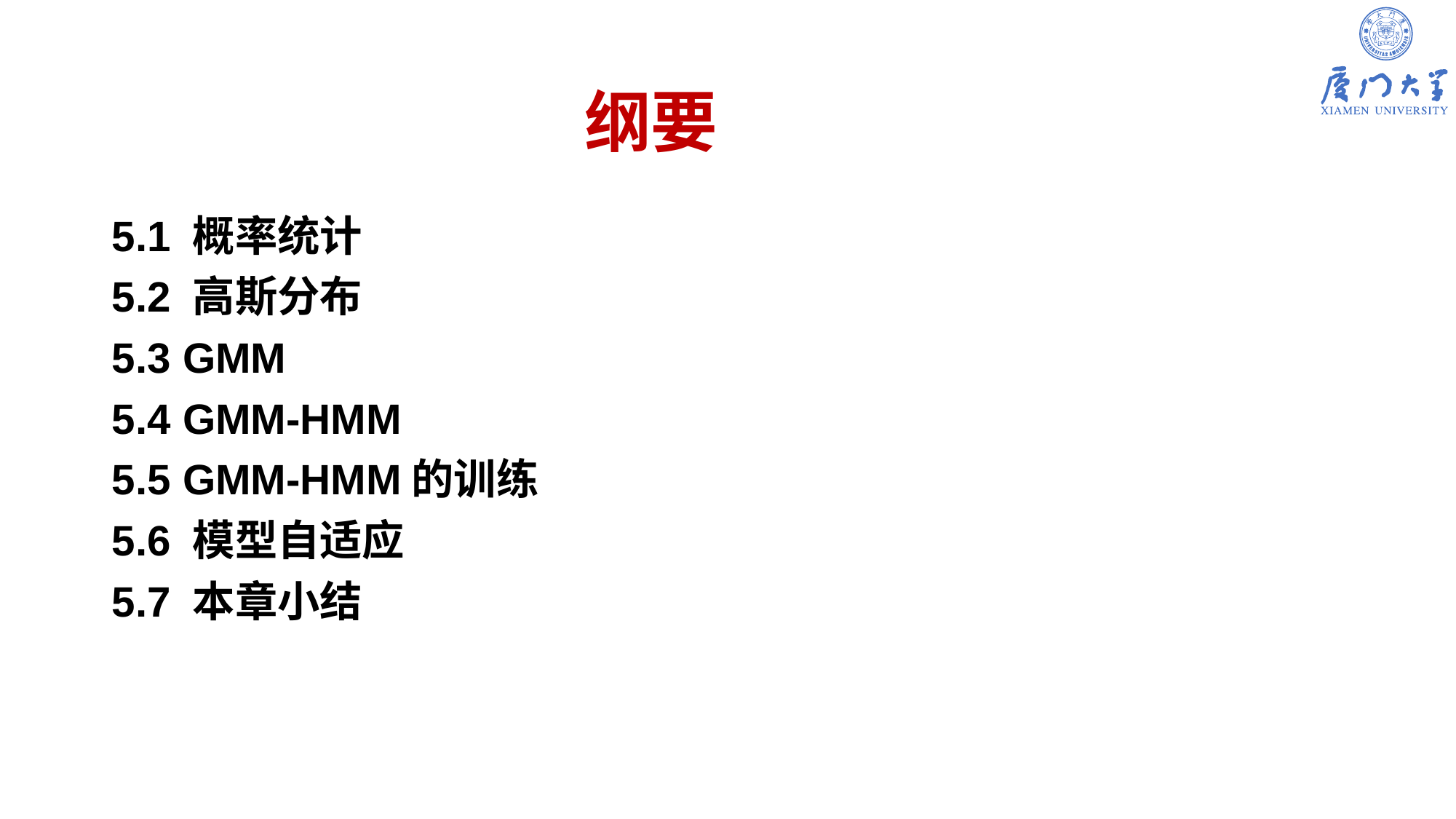

# 纲要
5.1 概率统计
5.2 高斯分布
5.3 GMM
5.4 GMM-HMM
5.5 GMM-HMM的训练
5.6 模型自适应
5.7 本章小结